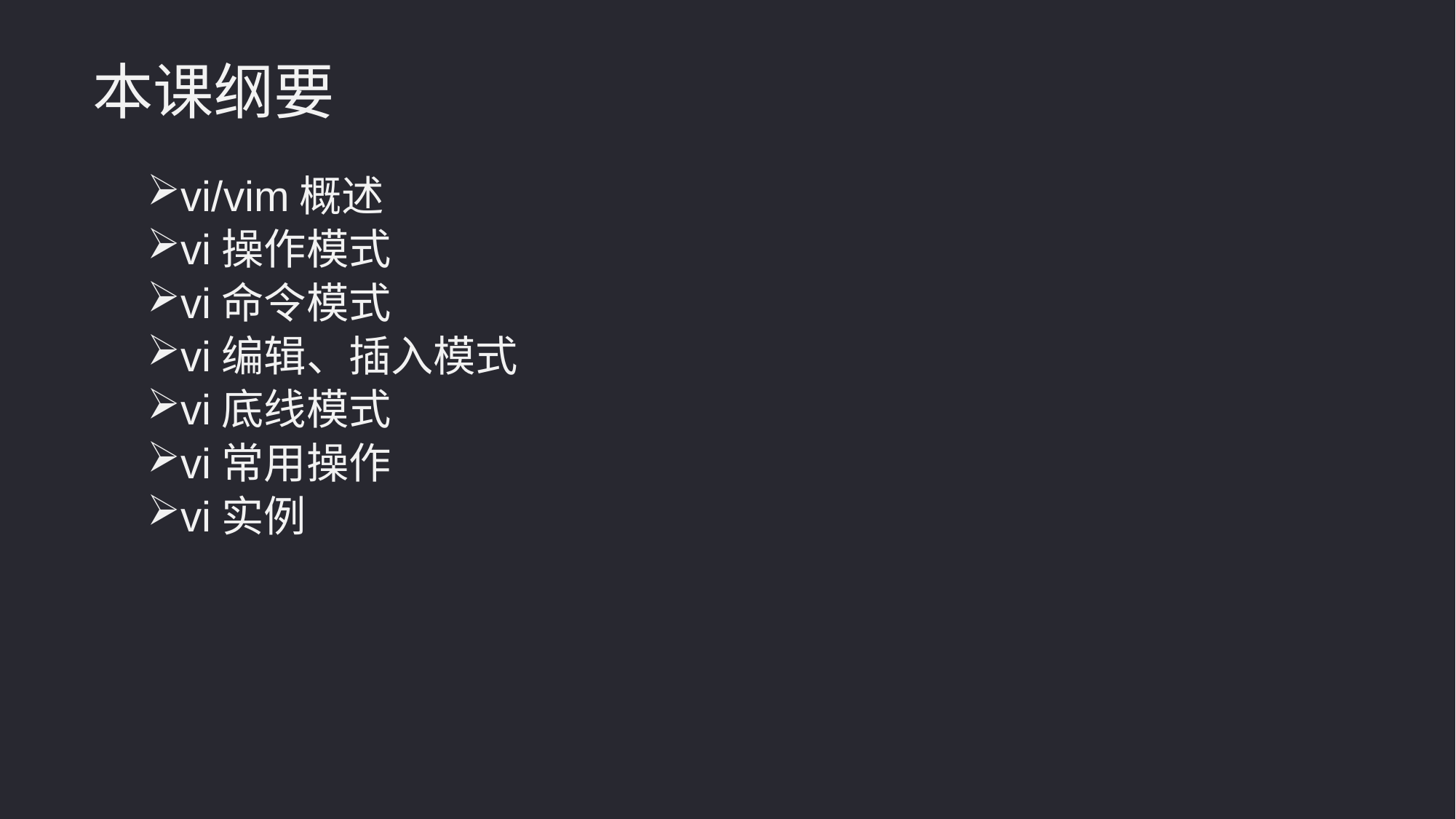

本课纲要
vi/vim概述
vi操作模式
vi命令模式
vi编辑、插入模式
vi底线模式
vi常用操作
vi实例